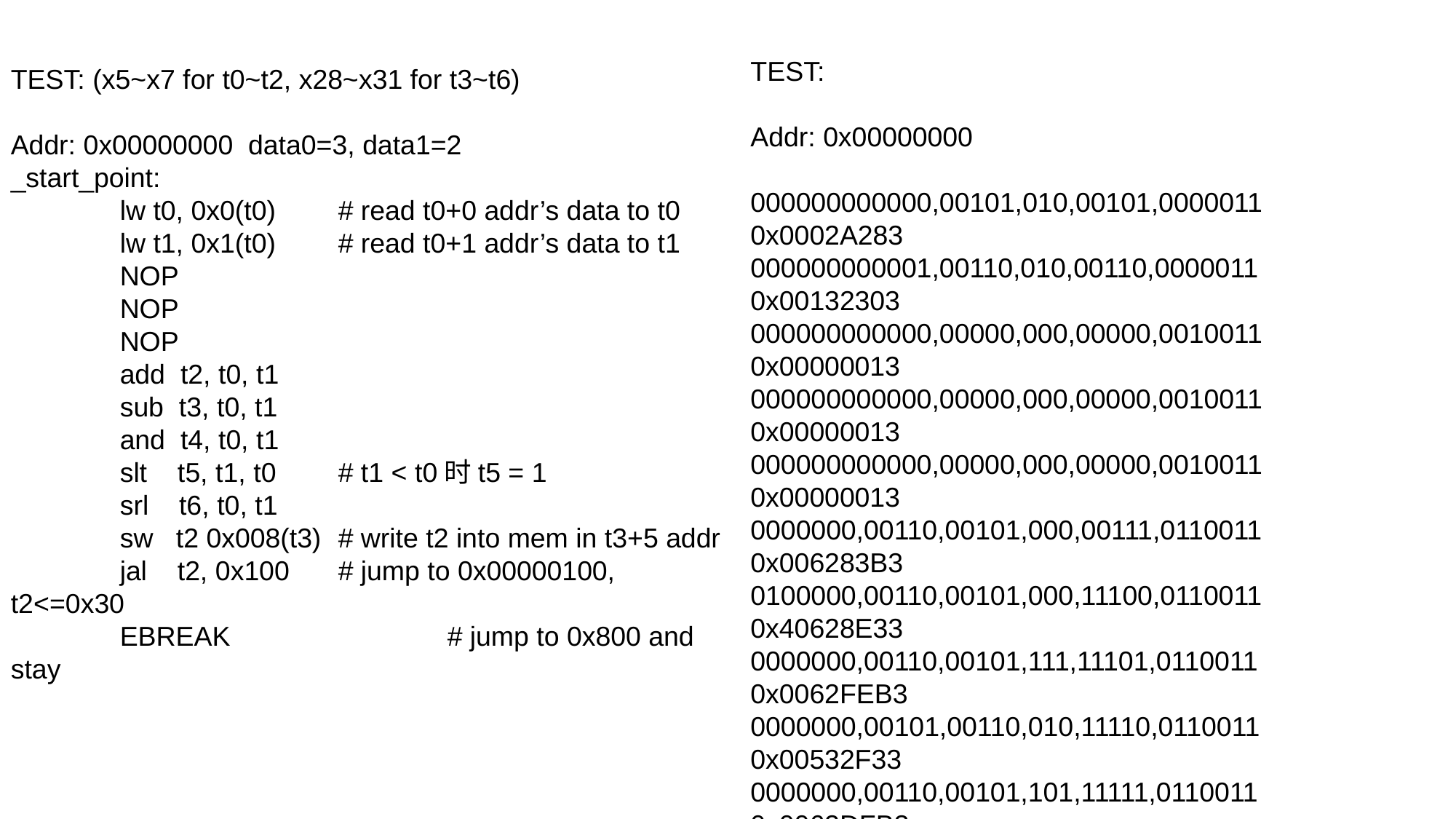

TEST:

Addr: 0x00000000

000000000000,00101,010,00101,0000011	0x0002A283
000000000001,00110,010,00110,0000011	0x00132303
000000000000,00000,000,00000,0010011	0x00000013
000000000000,00000,000,00000,0010011	0x00000013
000000000000,00000,000,00000,0010011	0x00000013
0000000,00110,00101,000,00111,0110011	0x006283B3
0100000,00110,00101,000,11100,0110011 	0x40628E33
0000000,00110,00101,111,11101,0110011	0x0062FEB3
0000000,00101,00110,010,11110,0110011	0x00532F33
0000000,00110,00101,101,11111,0110011	0x0062DFB3
0000000,00111,11100,010,01000,0100011	0x007E2423
01000000000000000000,00111,1101111	0x400003EF
000000000001,00000,000,00000,1110011	0x00100076
TEST: (x5~x7 for t0~t2, x28~x31 for t3~t6)

Addr: 0x00000000  data0=3, data1=2
_start_point:
	lw t0, 0x0(t0)	# read t0+0 addr’s data to t0
	lw t1, 0x1(t0)	# read t0+1 addr’s data to t1
	NOP
	NOP
	NOP
	add  t2, t0, t1
	sub  t3, t0, t1
	and  t4, t0, t1
	slt    t5, t1, t0	# t1 < t0时t5 = 1
	srl    t6, t0, t1
	sw   t2 0x008(t3)	# write t2 into mem in t3+5 addr
	jal    t2, 0x100	# jump to 0x00000100, t2<=0x30
	EBREAK		# jump to 0x800 and stay